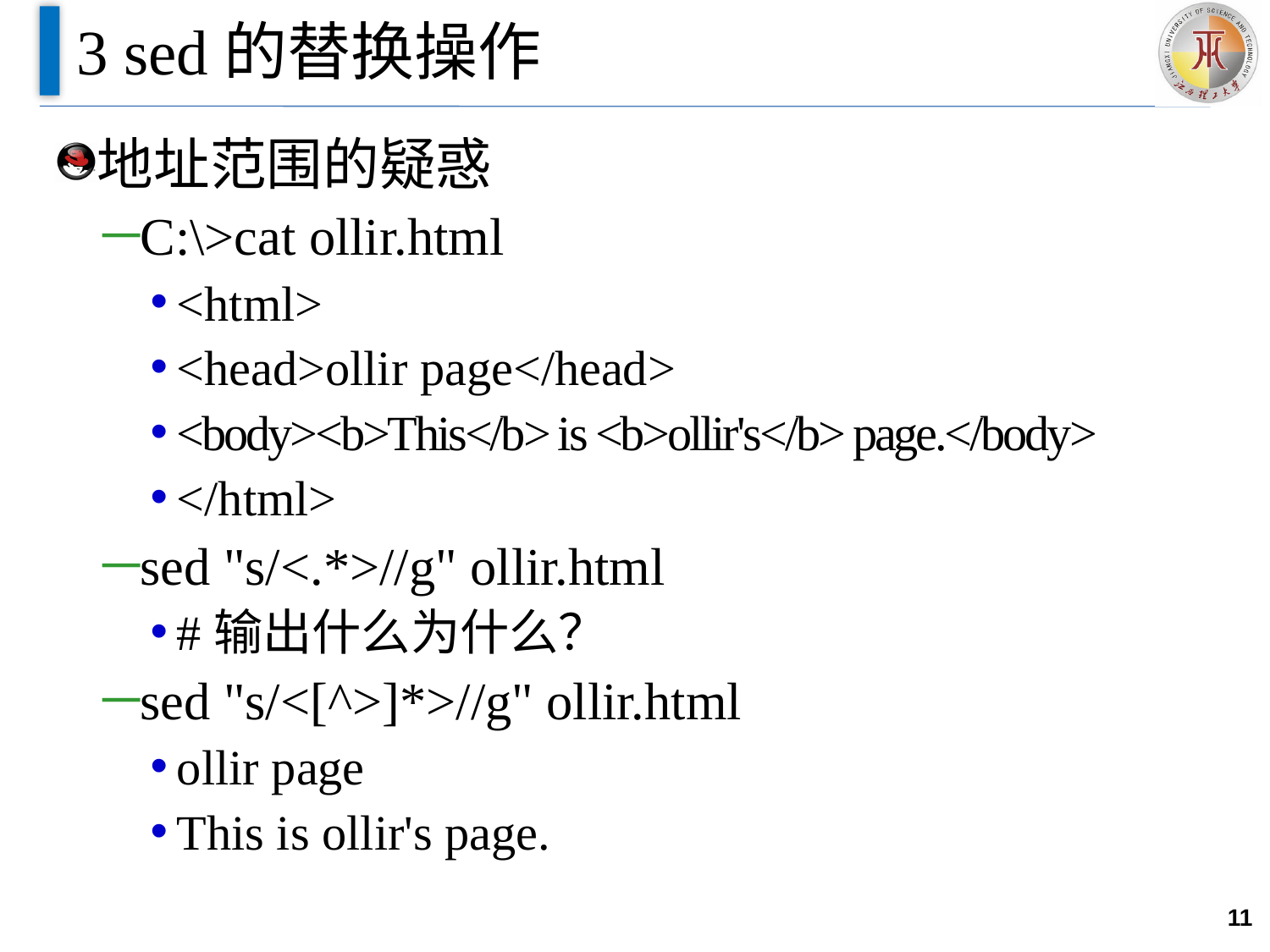

# 3 sed的替换操作
地址范围的疑惑
C:\>cat ollir.html
<html>
<head>ollir page</head>
<body><b>This</b> is <b>ollir's</b> page.</body>
</html>
sed "s/<.*>//g" ollir.html
#输出什么为什么？
sed "s/<[^>]*>//g" ollir.html
ollir page
This is ollir's page.

11